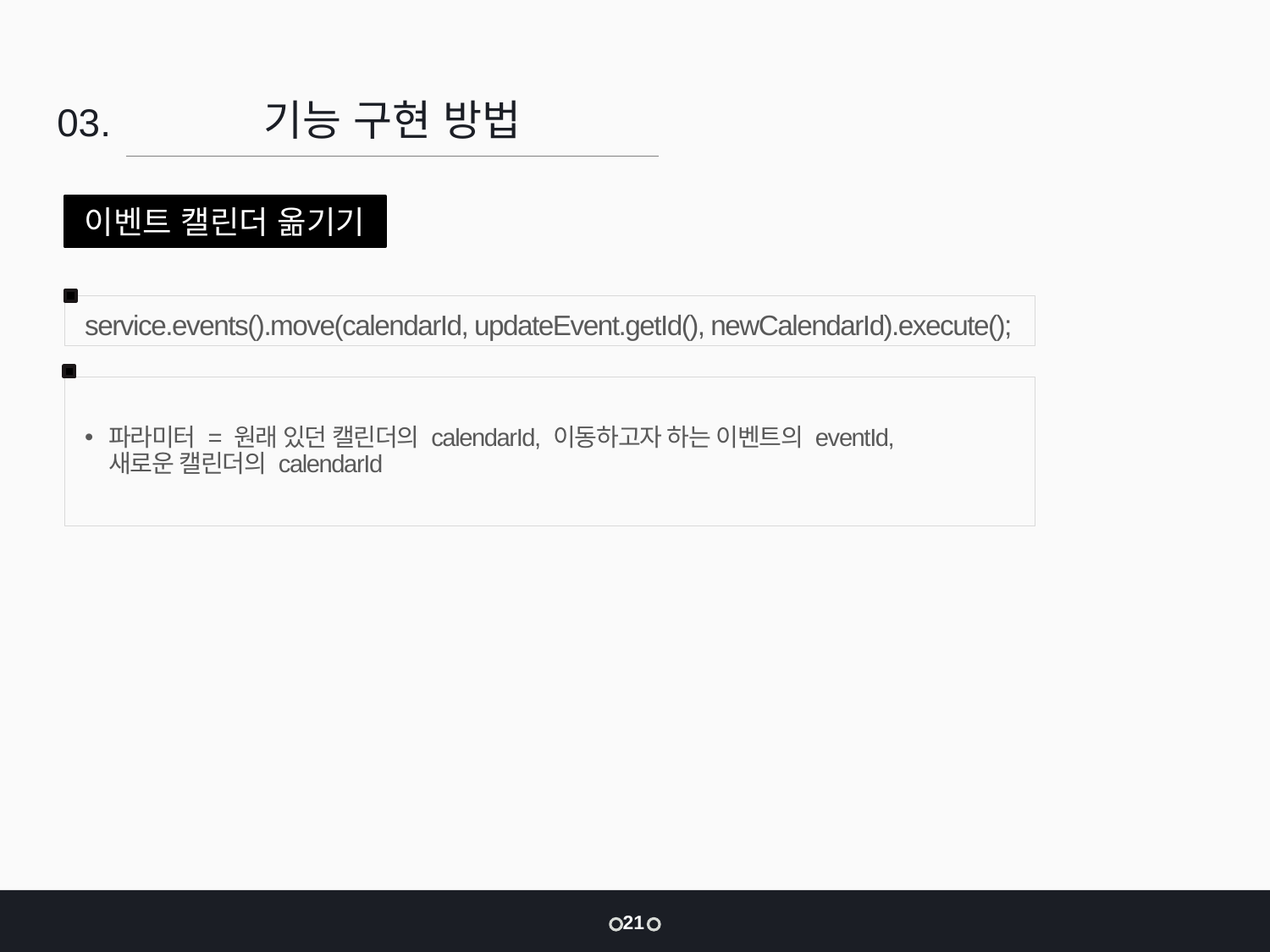

기능 구현 방법
03.
이벤트 캘린더 옮기기

service.events().move(calendarId, updateEvent.getId(), newCalendarId).execute();

파라미터 = 원래 있던 캘린더의 calendarId, 이동하고자 하는 이벤트의 eventId,
새로운 캘린더의 calendarId
21